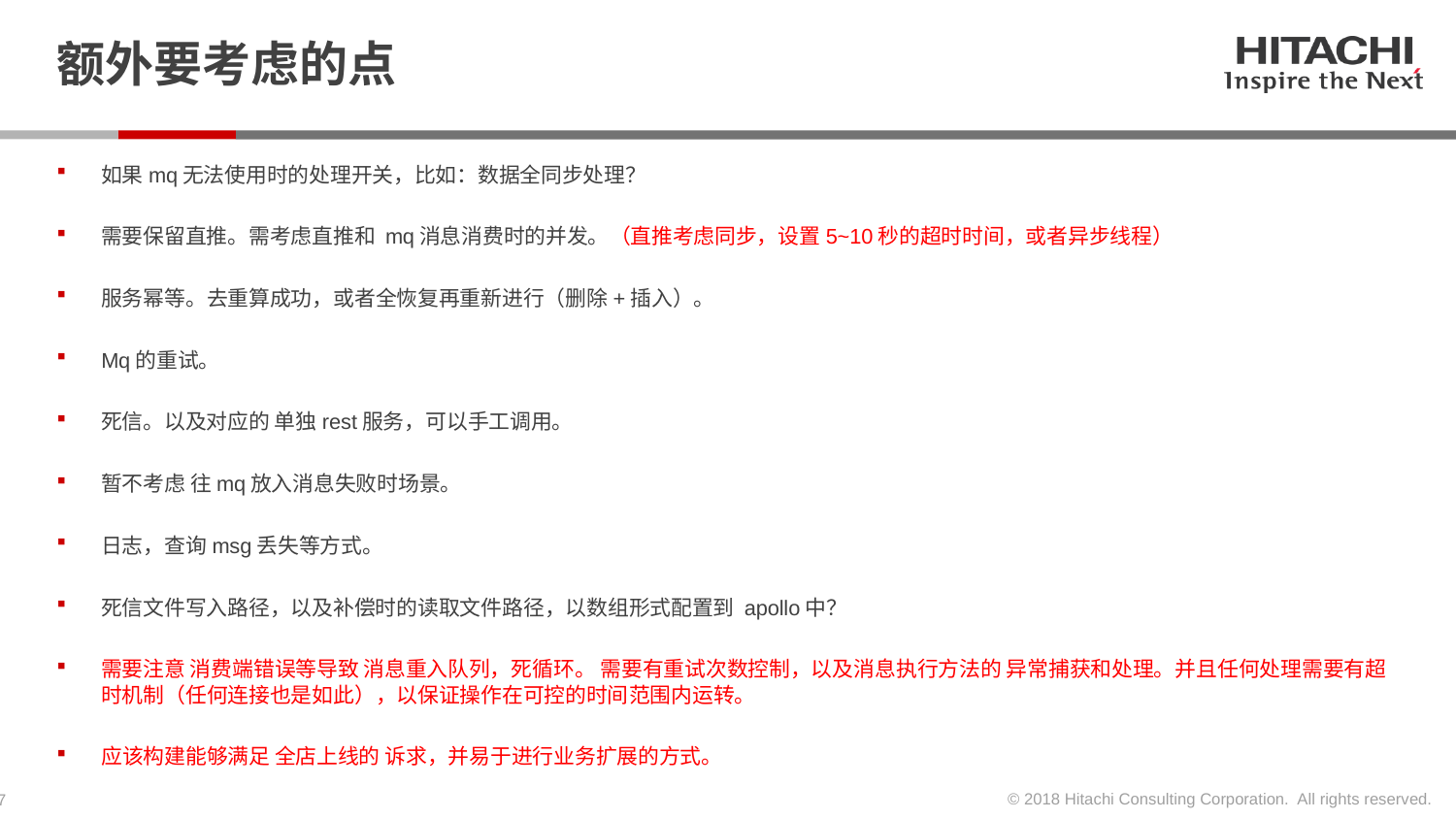

# 额外要考虑的点
如果mq无法使用时的处理开关，比如：数据全同步处理？
需要保留直推。需考虑直推和 mq消息消费时的并发。（直推考虑同步，设置5~10秒的超时时间，或者异步线程）
服务幂等。去重算成功，或者全恢复再重新进行（删除+插入）。
Mq的重试。
死信。以及对应的 单独rest服务，可以手工调用。
暂不考虑 往mq放入消息失败时场景。
日志，查询msg丢失等方式。
死信文件写入路径，以及补偿时的读取文件路径，以数组形式配置到 apollo中？
需要注意 消费端错误等导致 消息重入队列，死循环。 需要有重试次数控制，以及消息执行方法的 异常捕获和处理。并且任何处理需要有超时机制（任何连接也是如此），以保证操作在可控的时间范围内运转。
应该构建能够满足 全店上线的 诉求，并易于进行业务扩展的方式。